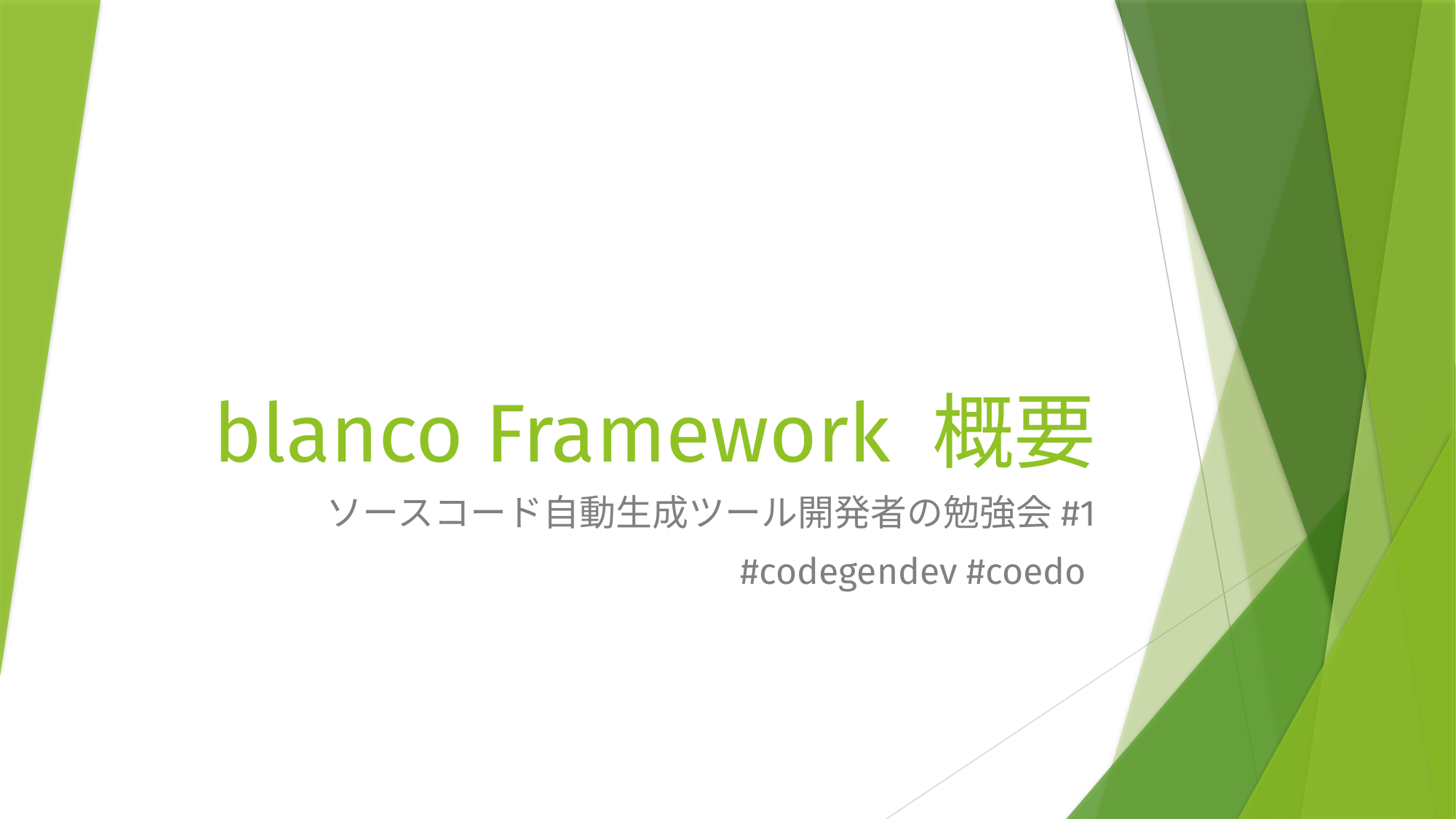

# blanco Framework 概要
ソースコード自動生成ツール開発者の勉強会#1
#codegendev #coedo